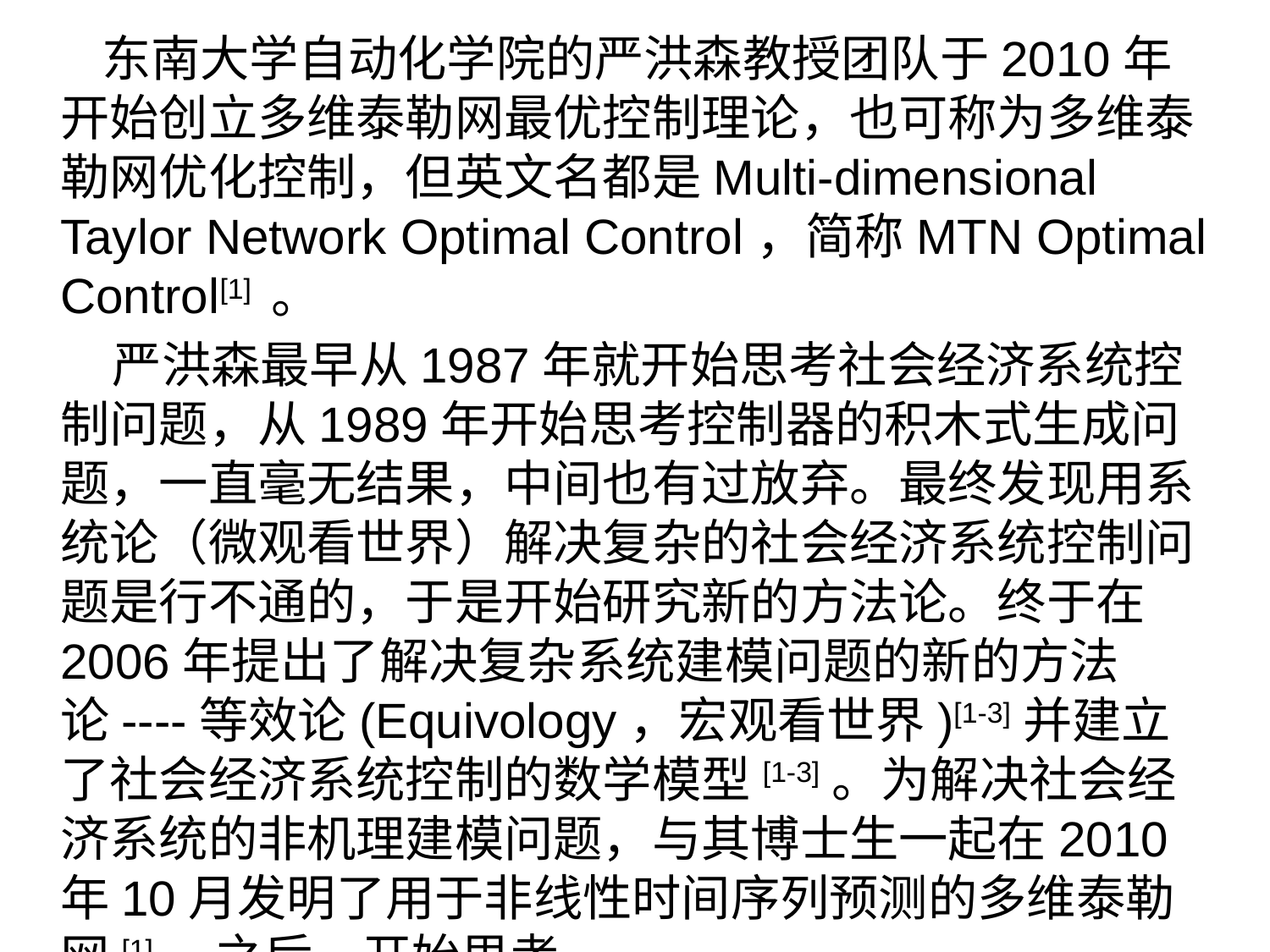

东南大学自动化学院的严洪森教授团队于2010年开始创立多维泰勒网最优控制理论，也可称为多维泰勒网优化控制，但英文名都是Multi-dimensional Taylor Network Optimal Control，简称MTN Optimal Control[1] 。
        严洪森最早从1987年就开始思考社会经济系统控制问题，从1989年开始思考控制器的积木式生成问题，一直毫无结果，中间也有过放弃。最终发现用系统论（微观看世界）解决复杂的社会经济系统控制问题是行不通的，于是开始研究新的方法论。终于在2006年提出了解决复杂系统建模问题的新的方法论----等效论(Equivology，宏观看世界)[1-3]并建立了社会经济系统控制的数学模型[1-3]。为解决社会经济系统的非机理建模问题，与其博士生一起在2010年10月发明了用于非线性时间序列预测的多维泰勒网[1]。之后，开始思考